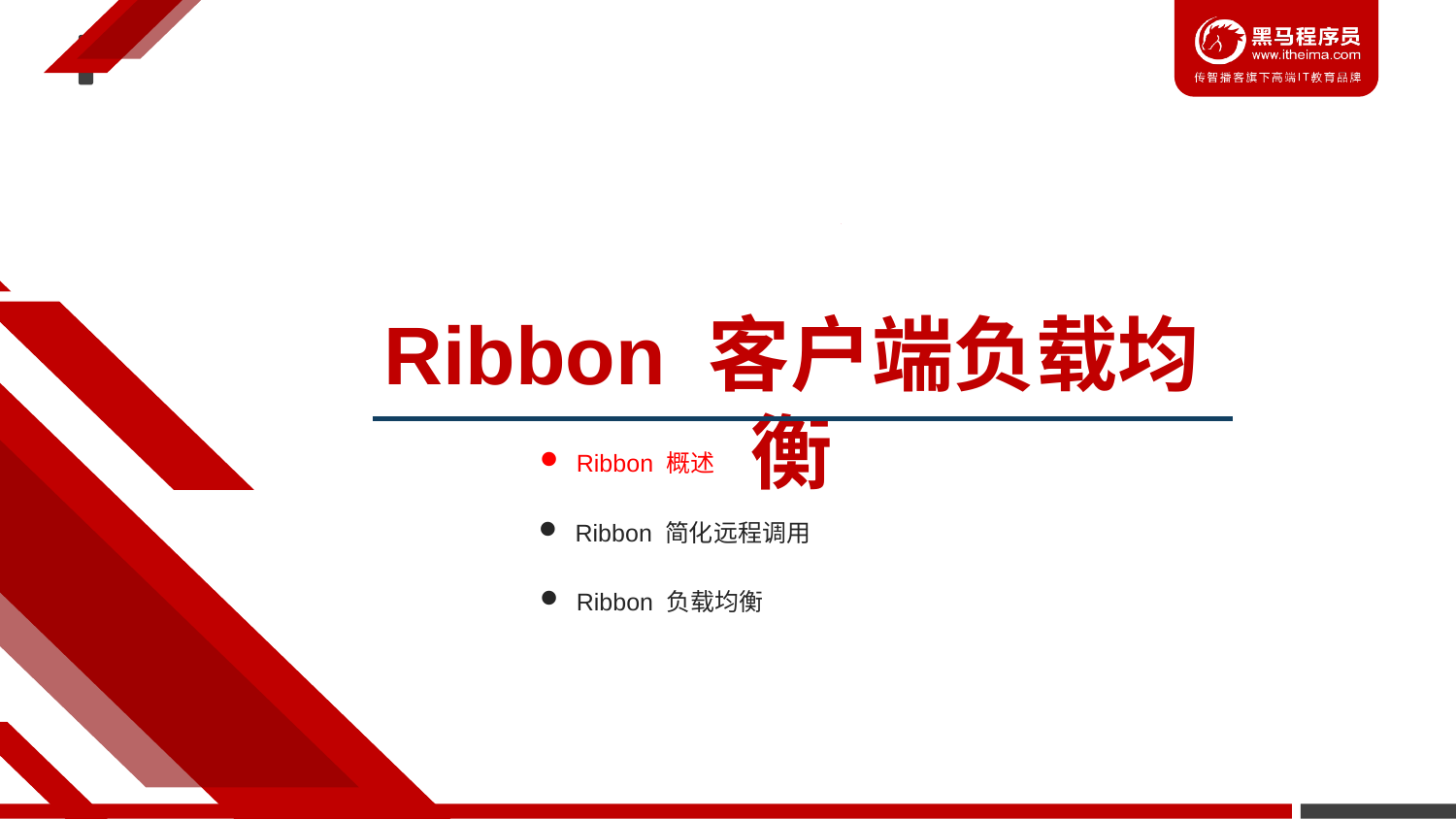

Ribbon 客户端负载均衡
Ribbon 概述
Ribbon 简化远程调用
Ribbon 负载均衡